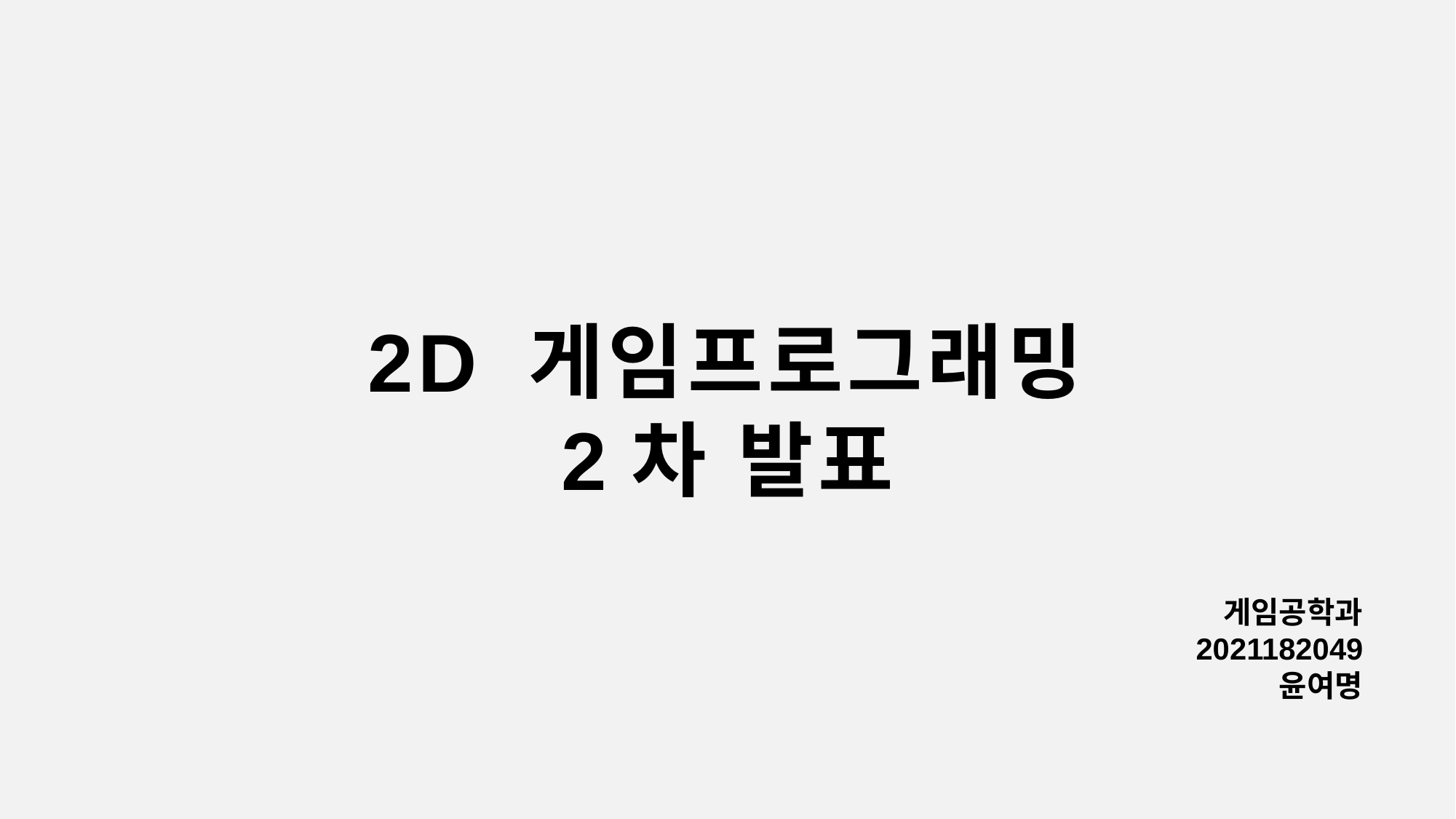

2D 게임프로그래밍 2차 발표
게임공학과
2021182049
윤여명